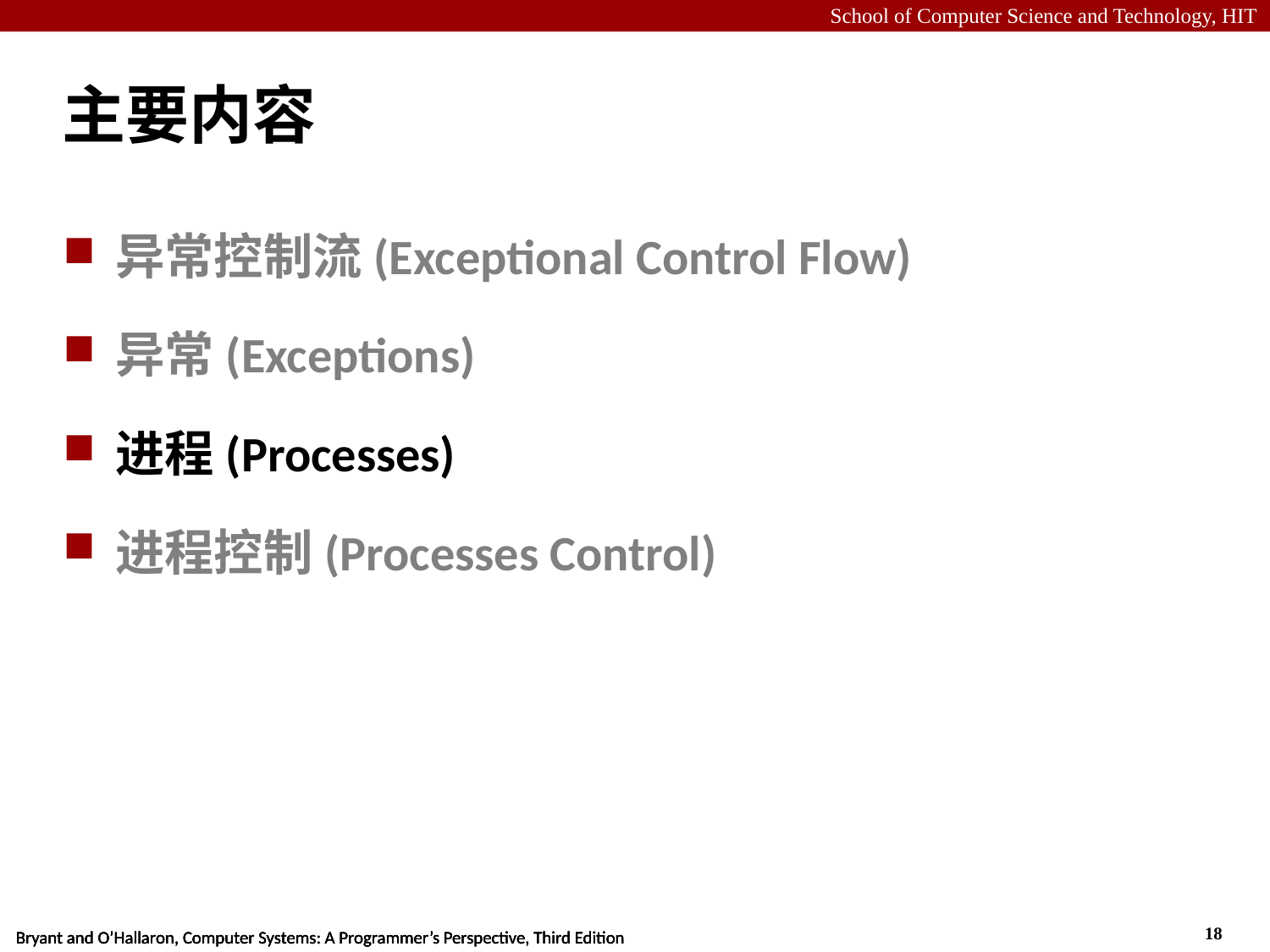

# 主要内容
异常控制流(Exceptional Control Flow)
异常(Exceptions)
进程(Processes)
进程控制(Processes Control)